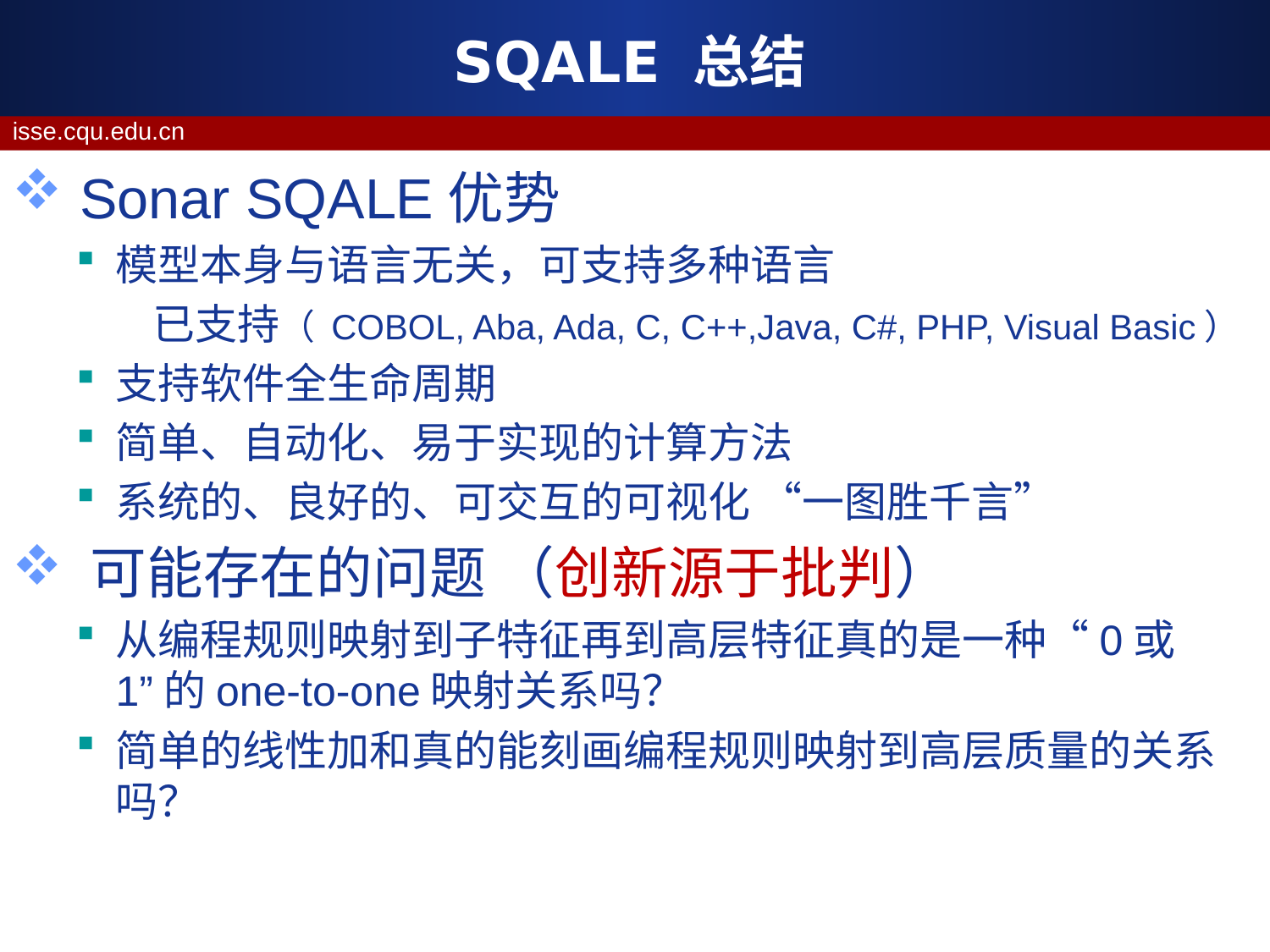

# SQALE 总结
 Sonar SQALE优势
模型本身与语言无关，可支持多种语言
       已支持（ COBOL, Aba, Ada, C, C++,Java, C#, PHP, Visual Basic）
支持软件全生命周期
简单、自动化、易于实现的计算方法
系统的、良好的、可交互的可视化 “一图胜千言”
 可能存在的问题 （创新源于批判）
从编程规则映射到子特征再到高层特征真的是一种“0或1”的one-to-one映射关系吗？
简单的线性加和真的能刻画编程规则映射到高层质量的关系吗？